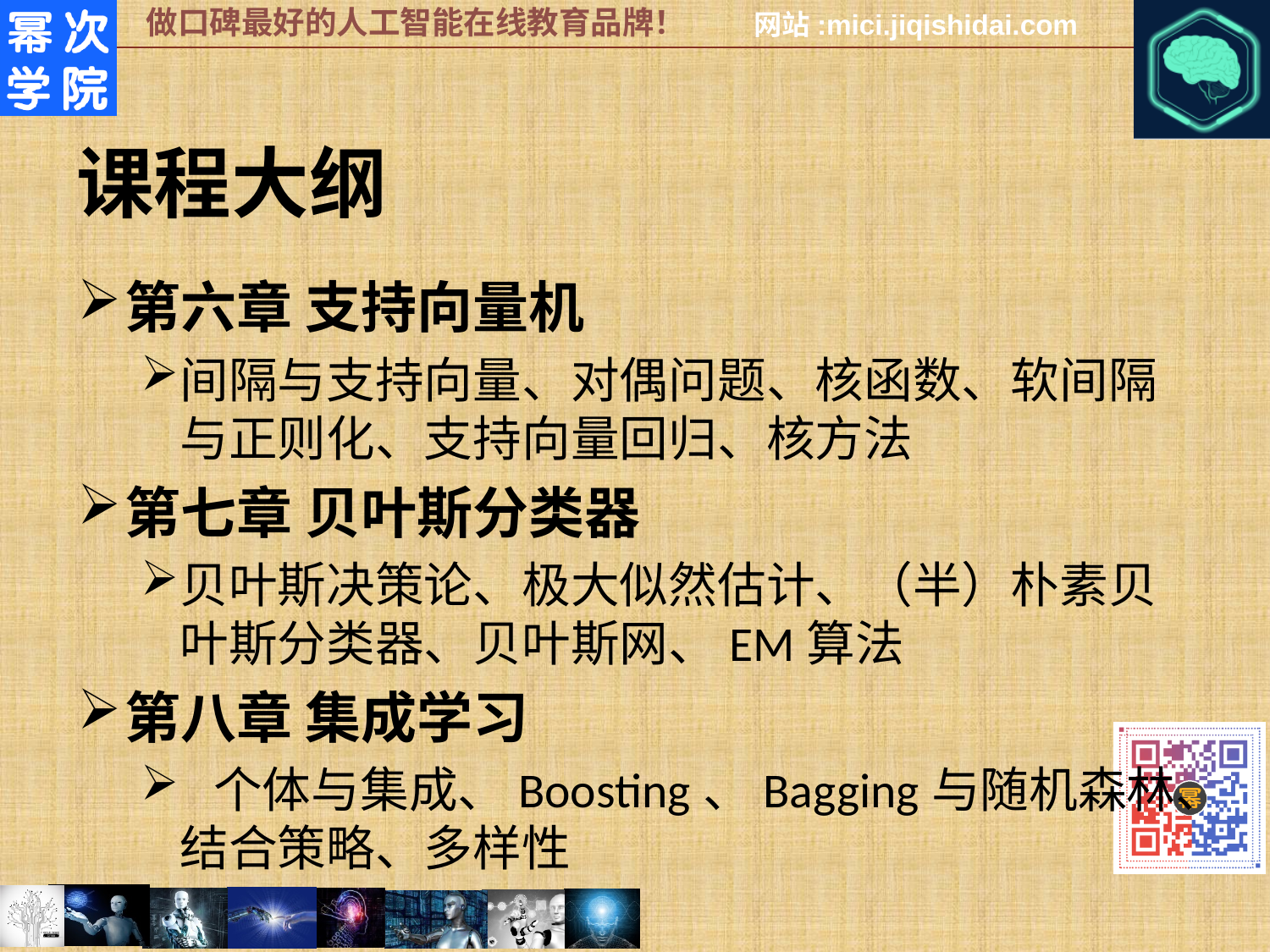

# 课程大纲
第六章 支持向量机
间隔与支持向量、对偶问题、核函数、软间隔与正则化、支持向量回归、核方法
第七章 贝叶斯分类器
贝叶斯决策论、极大似然估计、（半）朴素贝叶斯分类器、贝叶斯网、EM算法
第八章 集成学习
  个体与集成、Boosting、Bagging与随机森林、结合策略、多样性